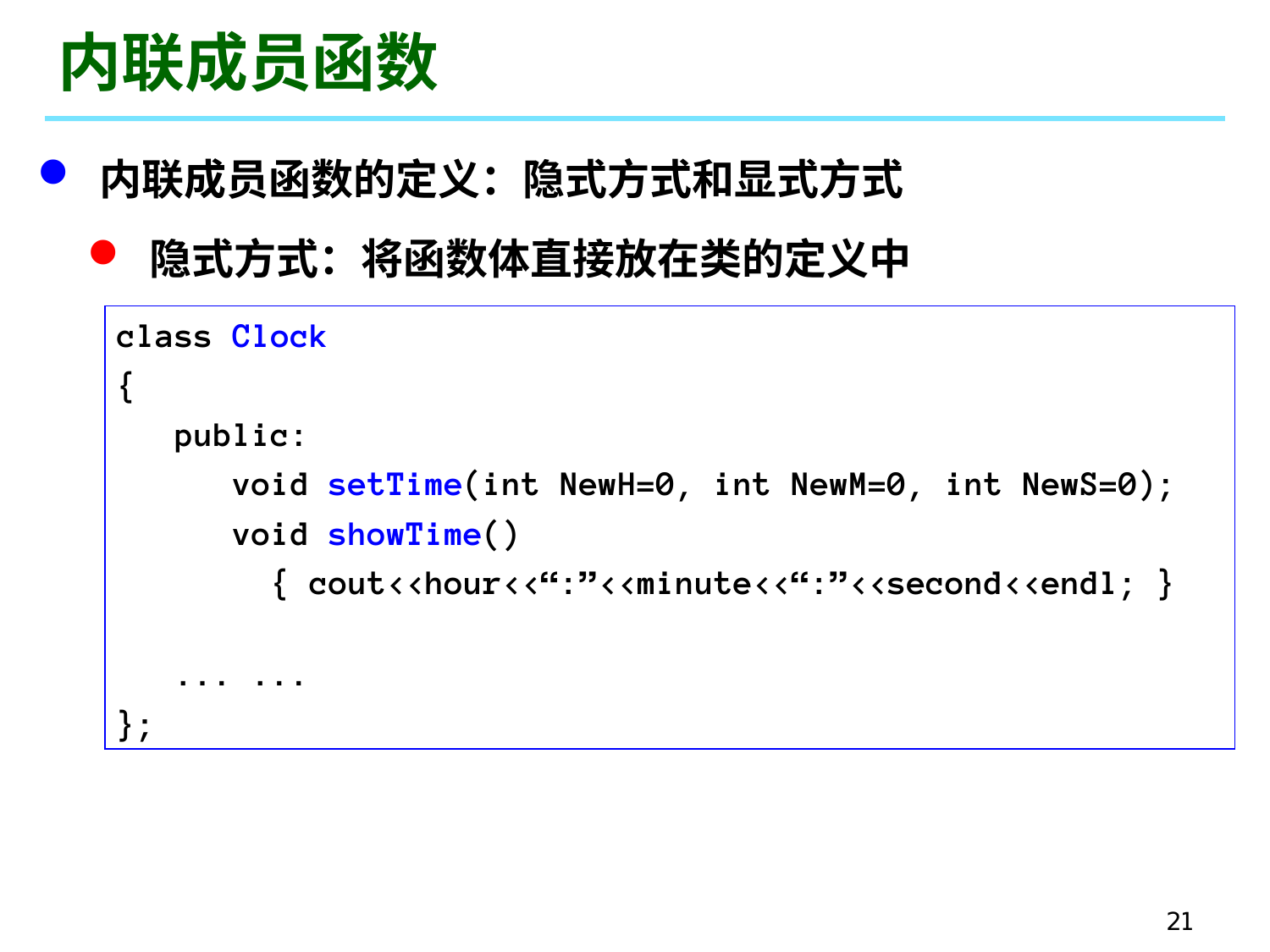

# 内联成员函数
 内联成员函数的定义：隐式方式和显式方式
 隐式方式：将函数体直接放在类的定义中
class Clock
{
   public:
      void setTime(int NewH=0, int NewM=0, int NewS=0);
      void showTime()
        { cout<<hour<<“:”<<minute<<“:”<<second<<endl; }
   ... ...
};
21